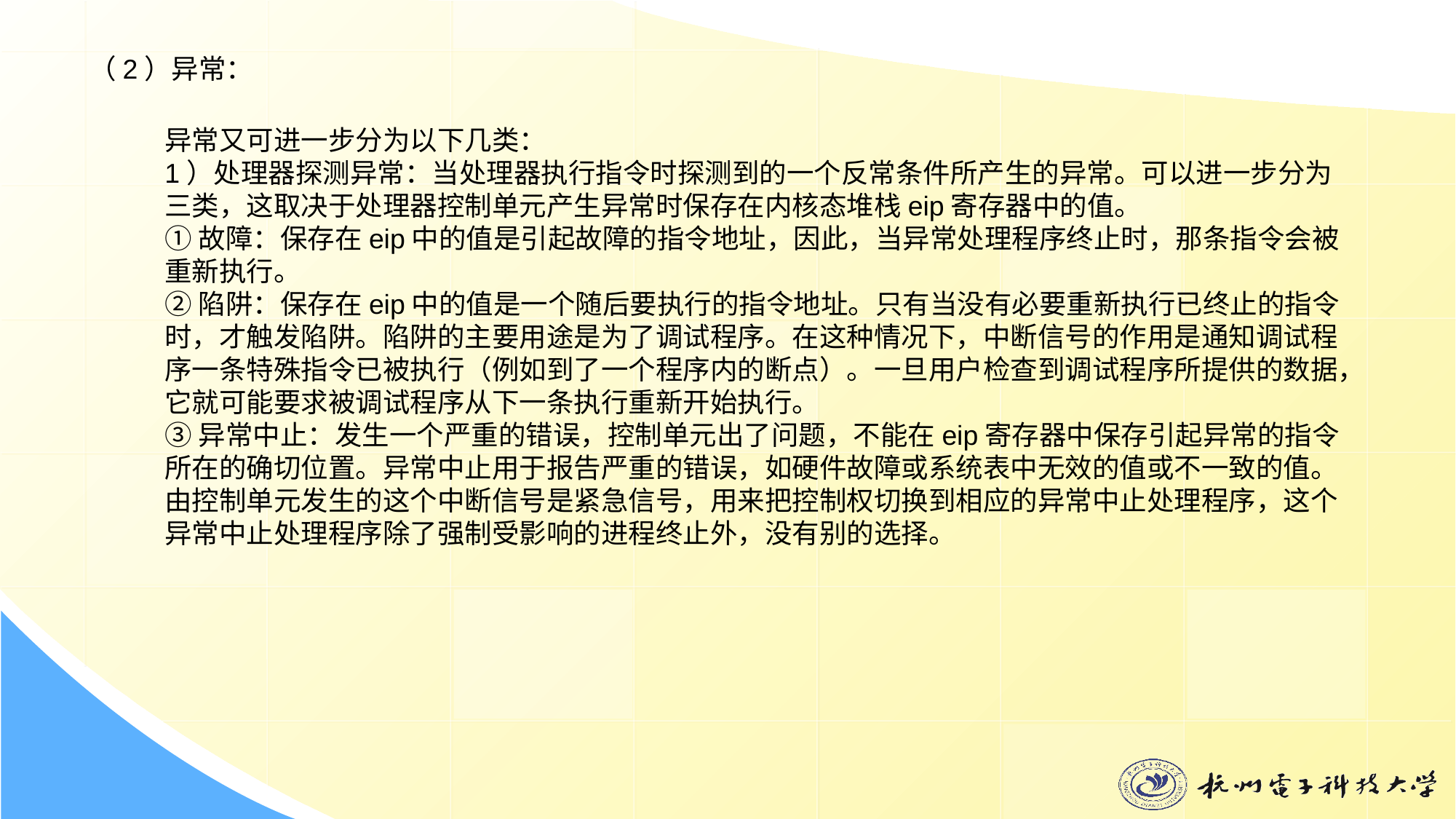

（2）异常：
异常又可进一步分为以下几类：
1）处理器探测异常：当处理器执行指令时探测到的一个反常条件所产生的异常。可以进一步分为三类，这取决于处理器控制单元产生异常时保存在内核态堆栈eip寄存器中的值。
①故障：保存在eip中的值是引起故障的指令地址，因此，当异常处理程序终止时，那条指令会被重新执行。
②陷阱：保存在eip中的值是一个随后要执行的指令地址。只有当没有必要重新执行已终止的指令时，才触发陷阱。陷阱的主要用途是为了调试程序。在这种情况下，中断信号的作用是通知调试程序一条特殊指令已被执行（例如到了一个程序内的断点）。一旦用户检查到调试程序所提供的数据，它就可能要求被调试程序从下一条执行重新开始执行。
③异常中止：发生一个严重的错误，控制单元出了问题，不能在eip寄存器中保存引起异常的指令所在的确切位置。异常中止用于报告严重的错误，如硬件故障或系统表中无效的值或不一致的值。由控制单元发生的这个中断信号是紧急信号，用来把控制权切换到相应的异常中止处理程序，这个异常中止处理程序除了强制受影响的进程终止外，没有别的选择。